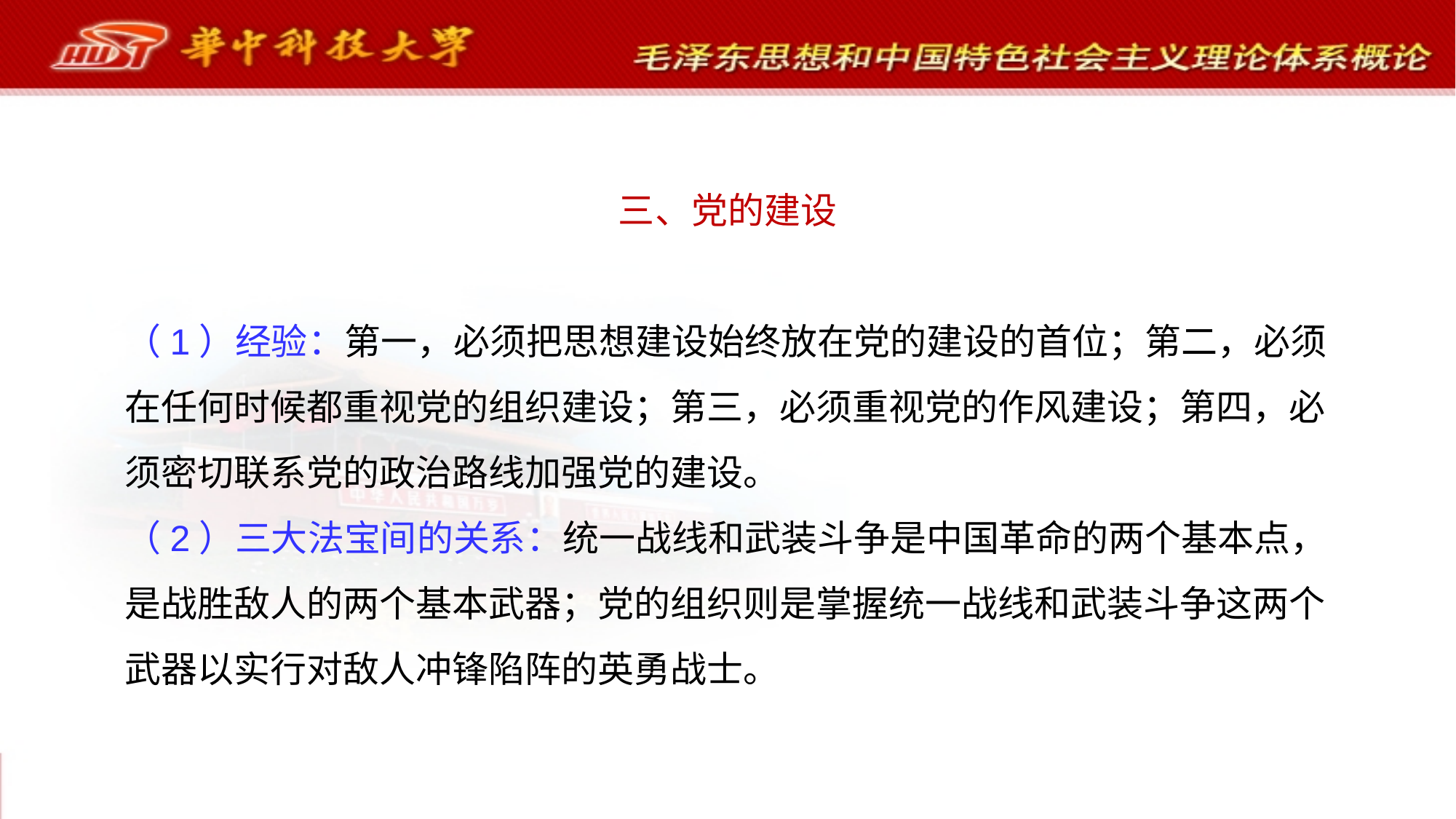

三、党的建设

（1）经验：第一，必须把思想建设始终放在党的建设的首位；第二，必须在任何时候都重视党的组织建设；第三，必须重视党的作风建设；第四，必须密切联系党的政治路线加强党的建设。
（2）三大法宝间的关系：统一战线和武装斗争是中国革命的两个基本点，是战胜敌人的两个基本武器；党的组织则是掌握统一战线和武装斗争这两个武器以实行对敌人冲锋陷阵的英勇战士。